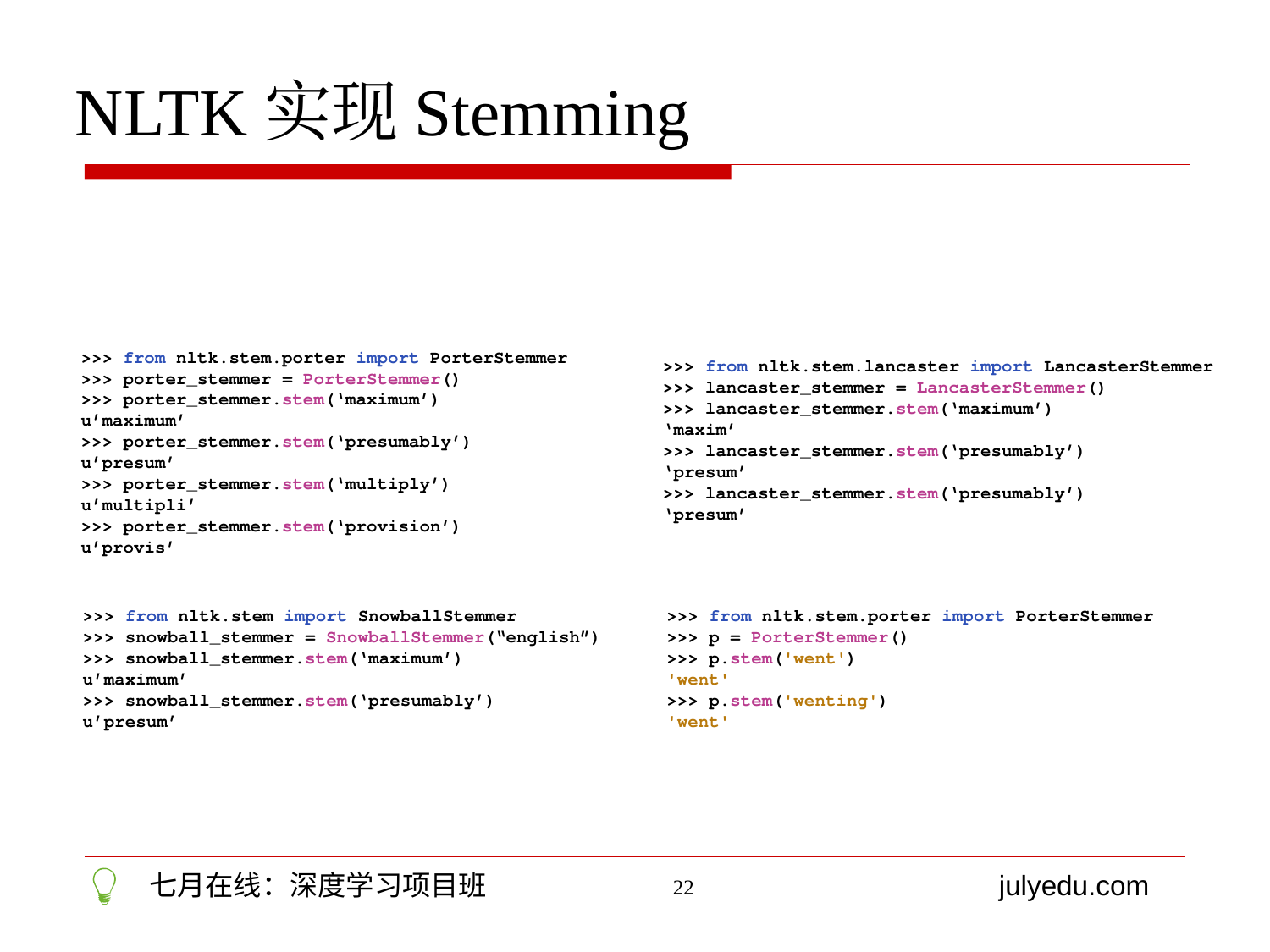

NLTK实现Stemming
>>> from nltk.stem.porter import PorterStemmer
>>> porter_stemmer = PorterStemmer()
>>> porter_stemmer.stem(‘maximum’)
u’maximum’
>>> porter_stemmer.stem(‘presumably’)
u’presum’
>>> porter_stemmer.stem(‘multiply’)
u’multipli’
>>> porter_stemmer.stem(‘provision’)
u’provis’
>>> from nltk.stem.lancaster import LancasterStemmer
>>> lancaster_stemmer = LancasterStemmer()
>>> lancaster_stemmer.stem(‘maximum’)
‘maxim’
>>> lancaster_stemmer.stem(‘presumably’)
‘presum’
>>> lancaster_stemmer.stem(‘presumably’)
‘presum’
>>> from nltk.stem import SnowballStemmer
>>> snowball_stemmer = SnowballStemmer(“english”)
>>> snowball_stemmer.stem(‘maximum’)
u’maximum’
>>> snowball_stemmer.stem(‘presumably’)
u’presum’
>>> from nltk.stem.porter import PorterStemmer
>>> p = PorterStemmer()
>>> p.stem('went')
'went'
>>> p.stem('wenting')
'went'
22